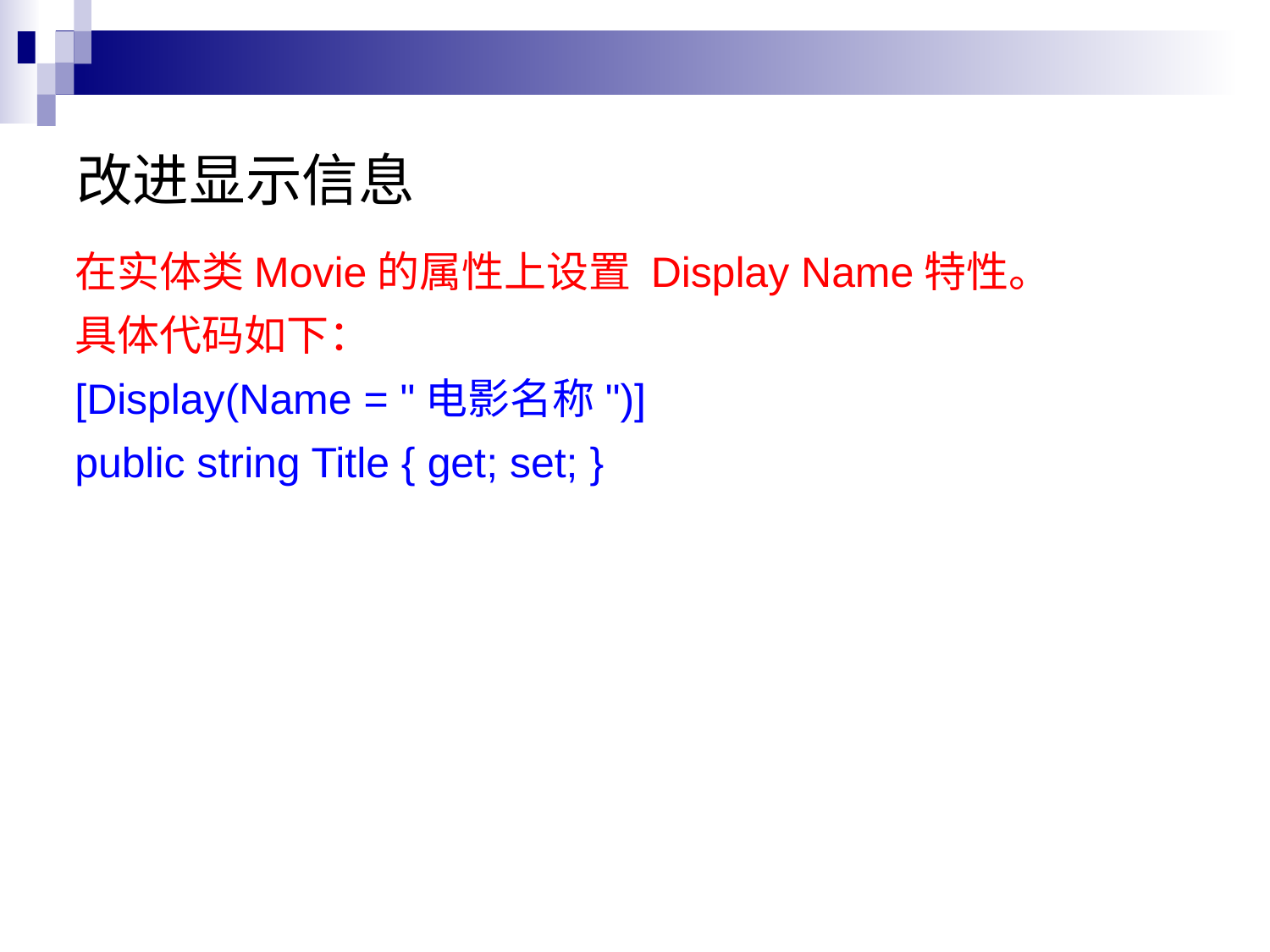

改进显示信息
在实体类Movie的属性上设置 Display Name特性。
具体代码如下：
[Display(Name = "电影名称")]
public string Title { get; set; }